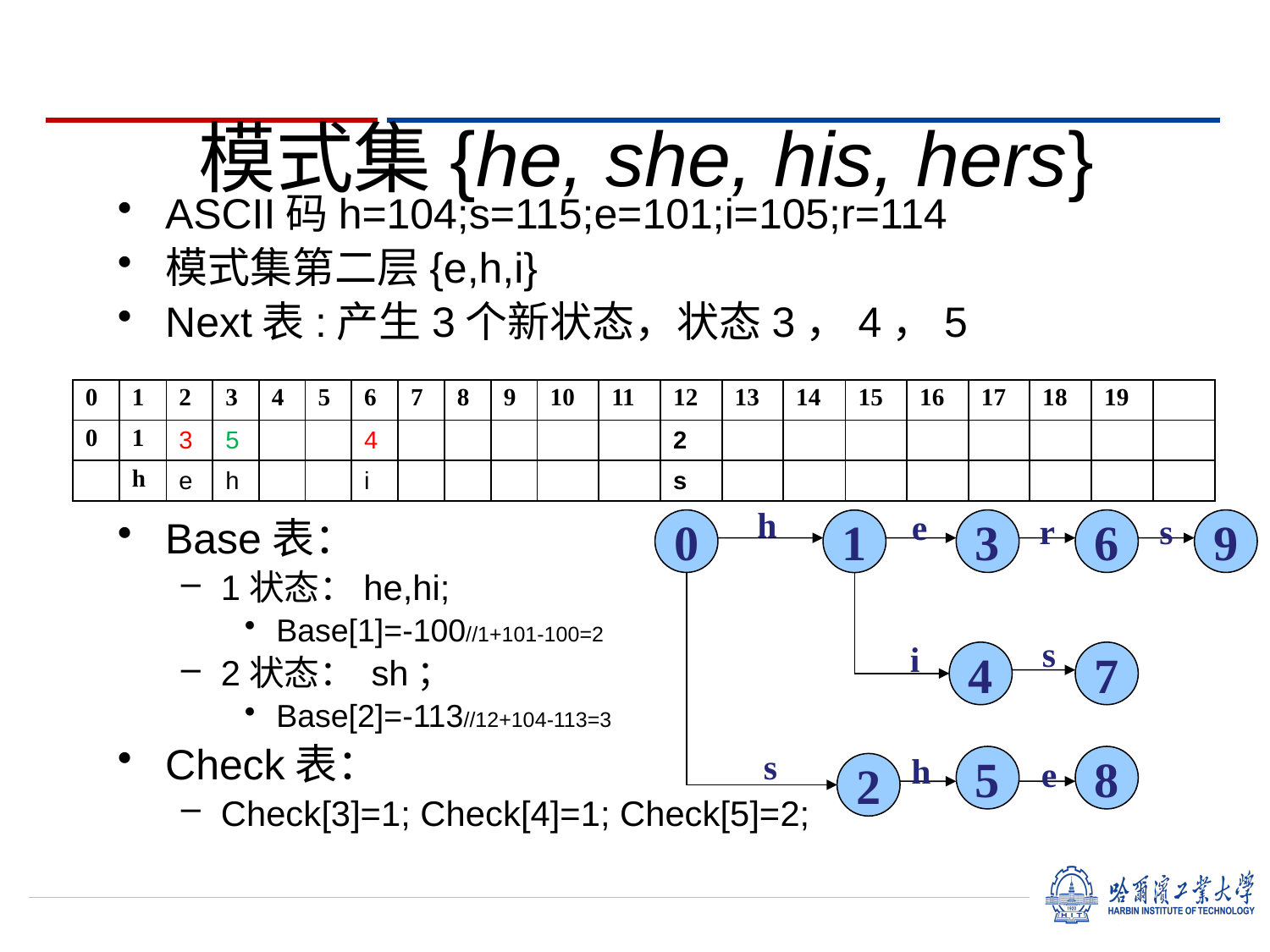

模式集{he, she, his, hers}
ASCII码h=104;s=115;e=101;i=105;r=114
模式集第二层{e,h,i}
Next表:产生3个新状态，状态3，4，5

Base表：
1状态：he,hi;
Base[1]=-100//1+101-100=2
2状态： sh；
Base[2]=-113//12+104-113=3
Check表：
Check[3]=1; Check[4]=1; Check[5]=2;
| 0 | 1 | 2 | 3 | 4 | 5 | 6 | 7 | 8 | 9 | 10 | 11 | 12 | 13 | 14 | 15 | 16 | 17 | 18 | 19 |  |
| --- | --- | --- | --- | --- | --- | --- | --- | --- | --- | --- | --- | --- | --- | --- | --- | --- | --- | --- | --- | --- |
| 0 | 1 | 3 | 5 |  |  | 4 |  |  |  |  |  | 2 |  |  |  |  |  |  |  |  |
|  | h | e | h |  |  | i |  |  |  |  |  | s |  |  |  |  |  |  |  |  |
h
e
r
s
0
3
6
9
1

s
i
4
7

s
h
e
5
8
2